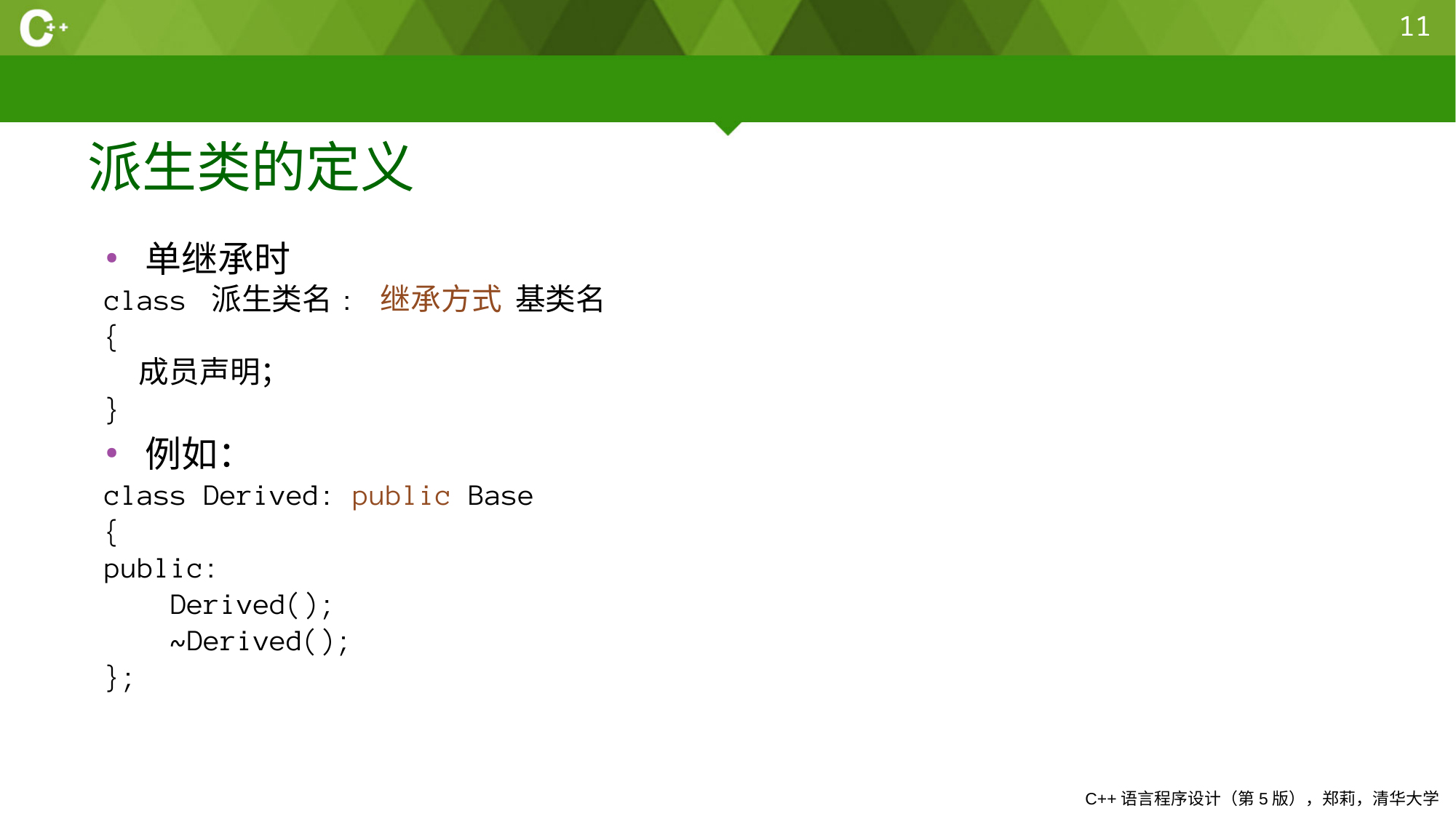

11
# 派生类的定义
单继承时
class 派生类名: 继承方式  基类名
{
    成员声明；
}
例如：
class Derived: public Base
{
public:
    Derived();
    ~Derived();
};